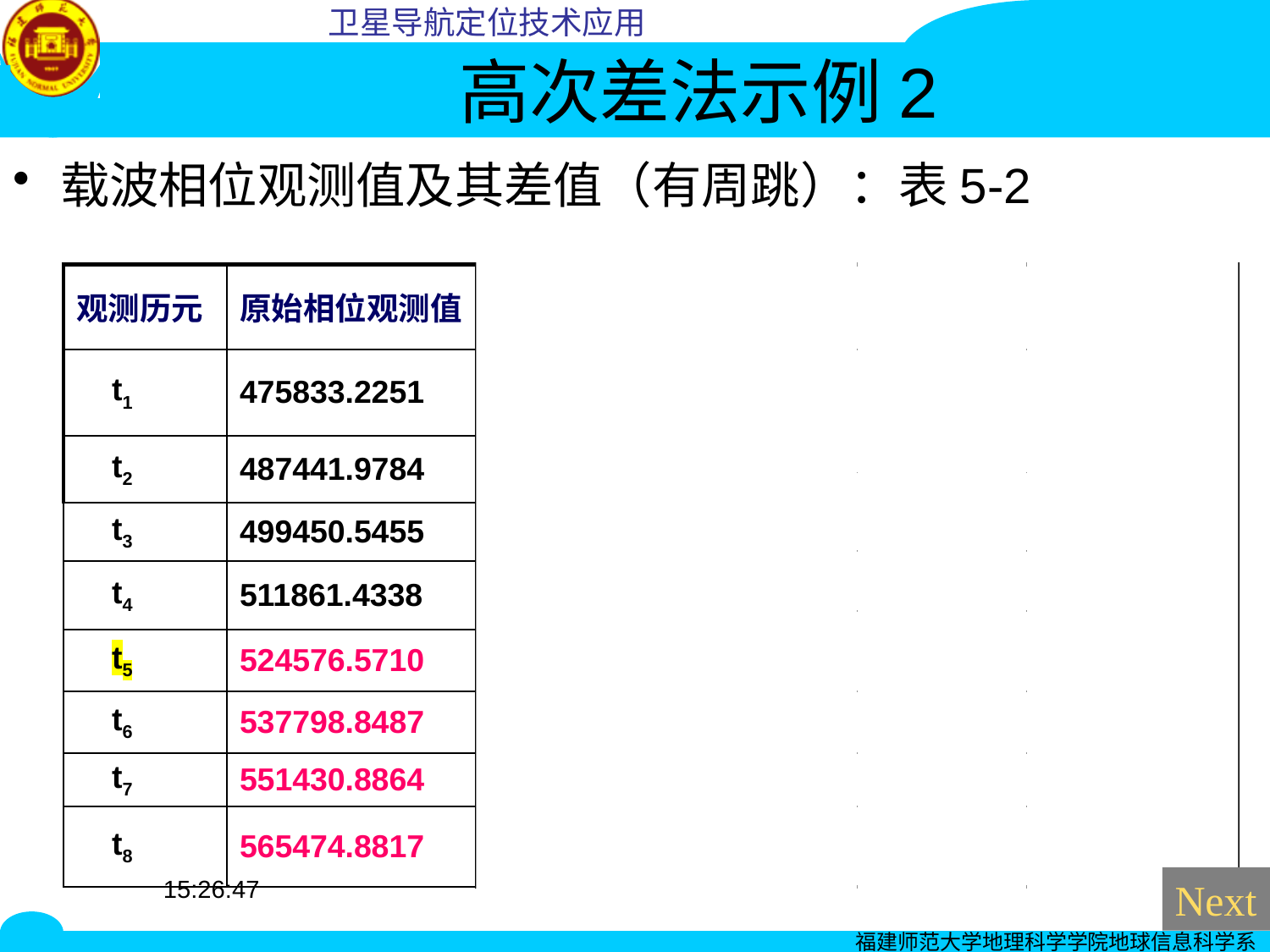

# 高次差法示例2
载波相位观测值及其差值（有周跳）：表5-2

| 观测历元 | 原始相位观测值 | 一次差 | 二次差 | 三次差 | 四次差 |
| --- | --- | --- | --- | --- | --- |
| t1 | 475833.2251 |  |  |  |  |
|  |  | 11608.7533 |  |  |  |
| t2 | 487441.9784 |  | 399.8138 |  |  |
|  |  | 12008.5671 |  | 2.5074 |  |
| t3 | 499450.5455 |  |  |  |  |
|  |  |  | 402.3212 |  | -100.5797 |
|  |  | 12410.8883 |  |  |  |
|  |  |  |  | -98.0723 |  |
| t4 | 511861.4338 |  |  |  |  |
|  |  |  | 304.2489 |  | 300.9639 |
|  |  | 12715.1372 |  |  |  |
|  |  |  |  | 202.8916 |  |
| t5 | 524576.5710 |  |  |  |  |
|  |  |  | 507.1405 |  | -300.2721 |
|  |  | 13222.2777 |  |  |  |
| t6 | 537798.8487 |  |  | -97.3805 |  |
|  |  |  | 409.7600 |  |  |
|  |  |  |  |  | 99.5781 |
|  |  | 13632.0377 |  |  |  |
| t7 | 551430.8864 |  |  | 2.1976 |  |
|  |  |  | 411.9576 |  |  |
|  |  |  |  |  |  |
|  |  | 14043.9953 |  |  |  |
| t8 | 565474.8817 |  |  |  |  |
|  |  |  |  |  |  |
15:26:47
Next